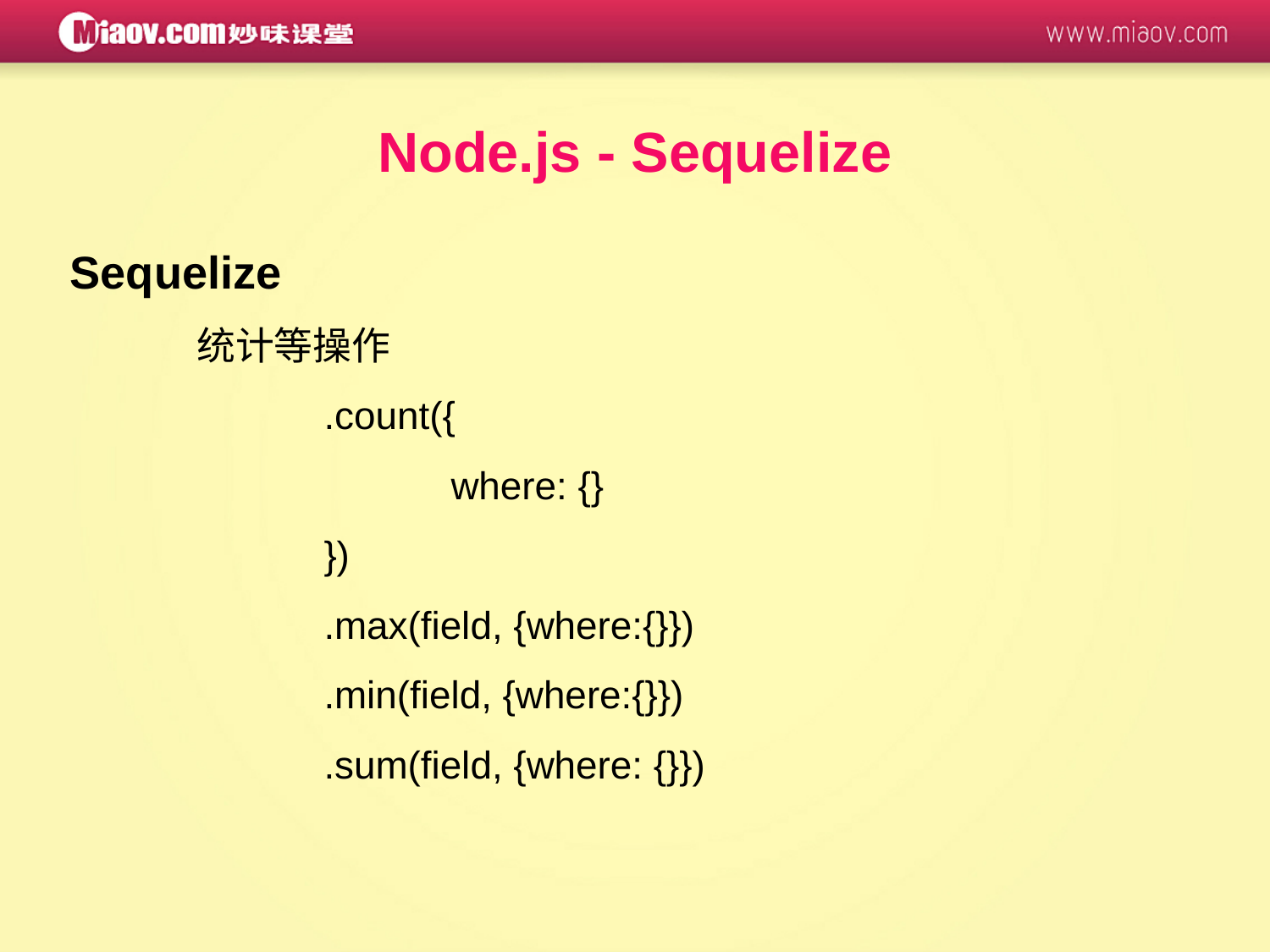

Node.js - Sequelize
Sequelize
	统计等操作
		.count({
			where: {}
		})
		.max(field, {where:{}})
		.min(field, {where:{}})
		.sum(field, {where: {}})